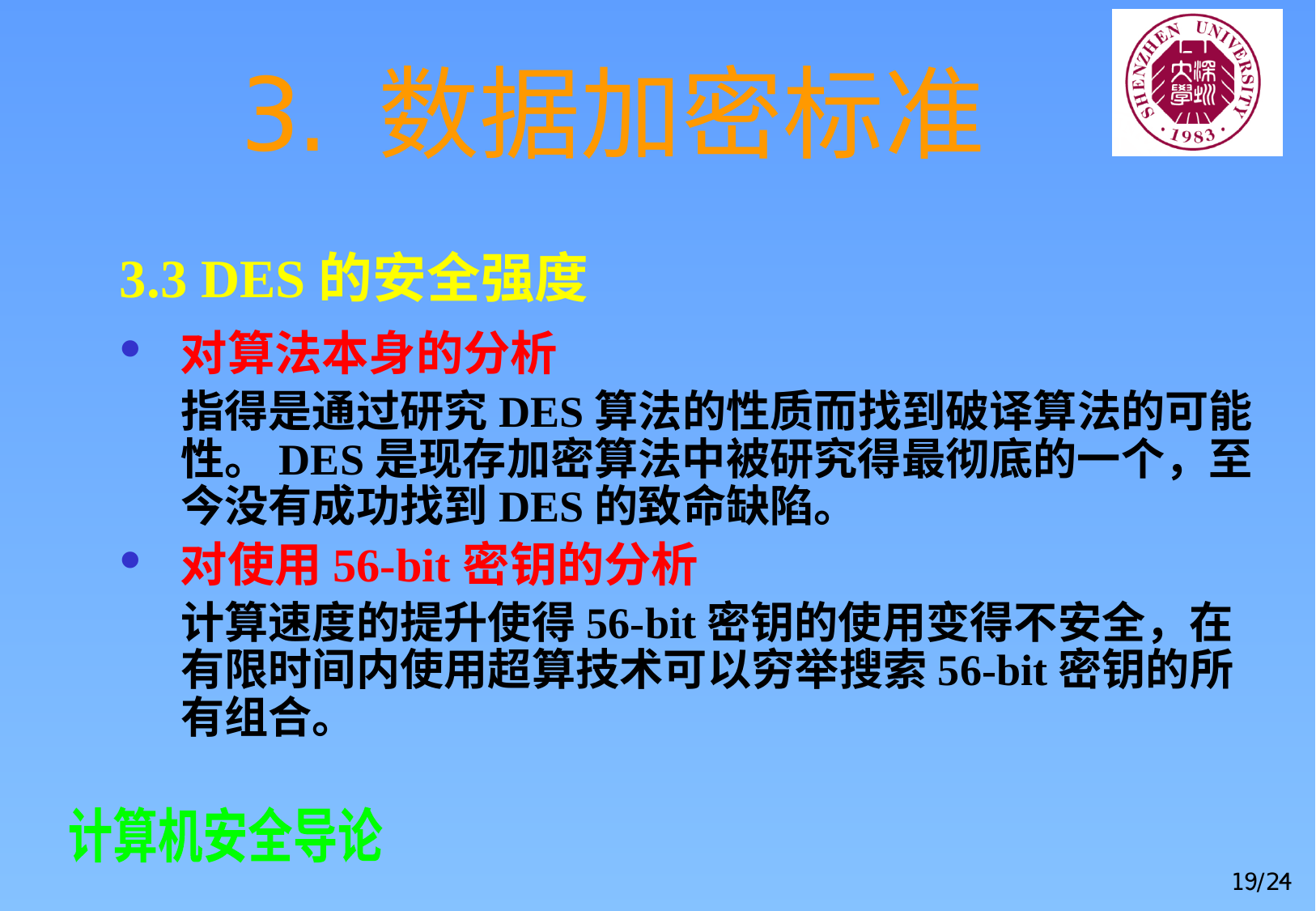

# 3. 数据加密标准
3.3 DES的安全强度
对算法本身的分析
指得是通过研究DES算法的性质而找到破译算法的可能性。DES是现存加密算法中被研究得最彻底的一个，至今没有成功找到DES的致命缺陷。
对使用56-bit密钥的分析
计算速度的提升使得56-bit密钥的使用变得不安全，在有限时间内使用超算技术可以穷举搜索56-bit密钥的所有组合。
19/24